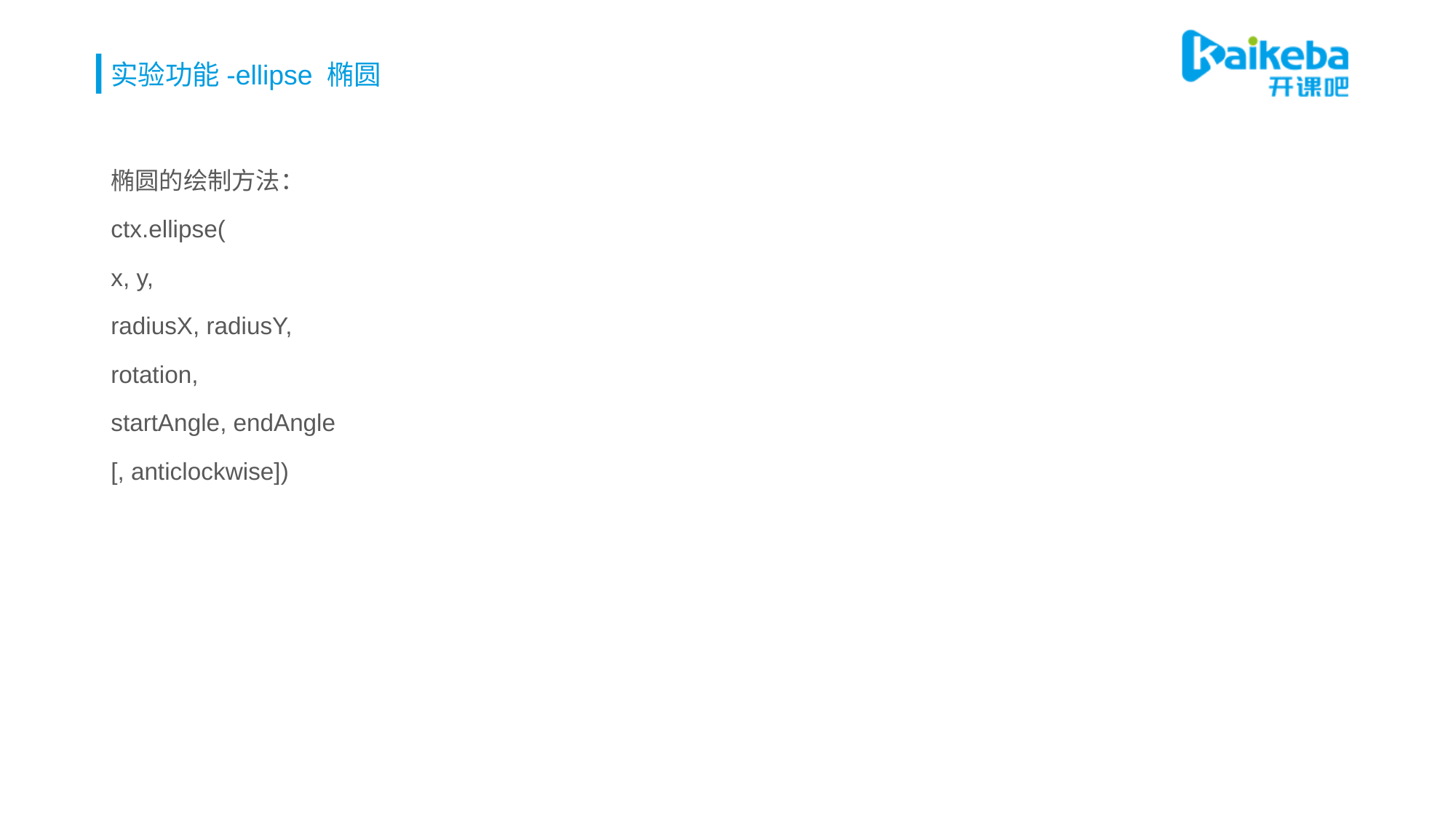

# 实验功能-ellipse 椭圆
椭圆的绘制方法：
ctx.ellipse(
x, y,
radiusX, radiusY,
rotation,
startAngle, endAngle
[, anticlockwise])